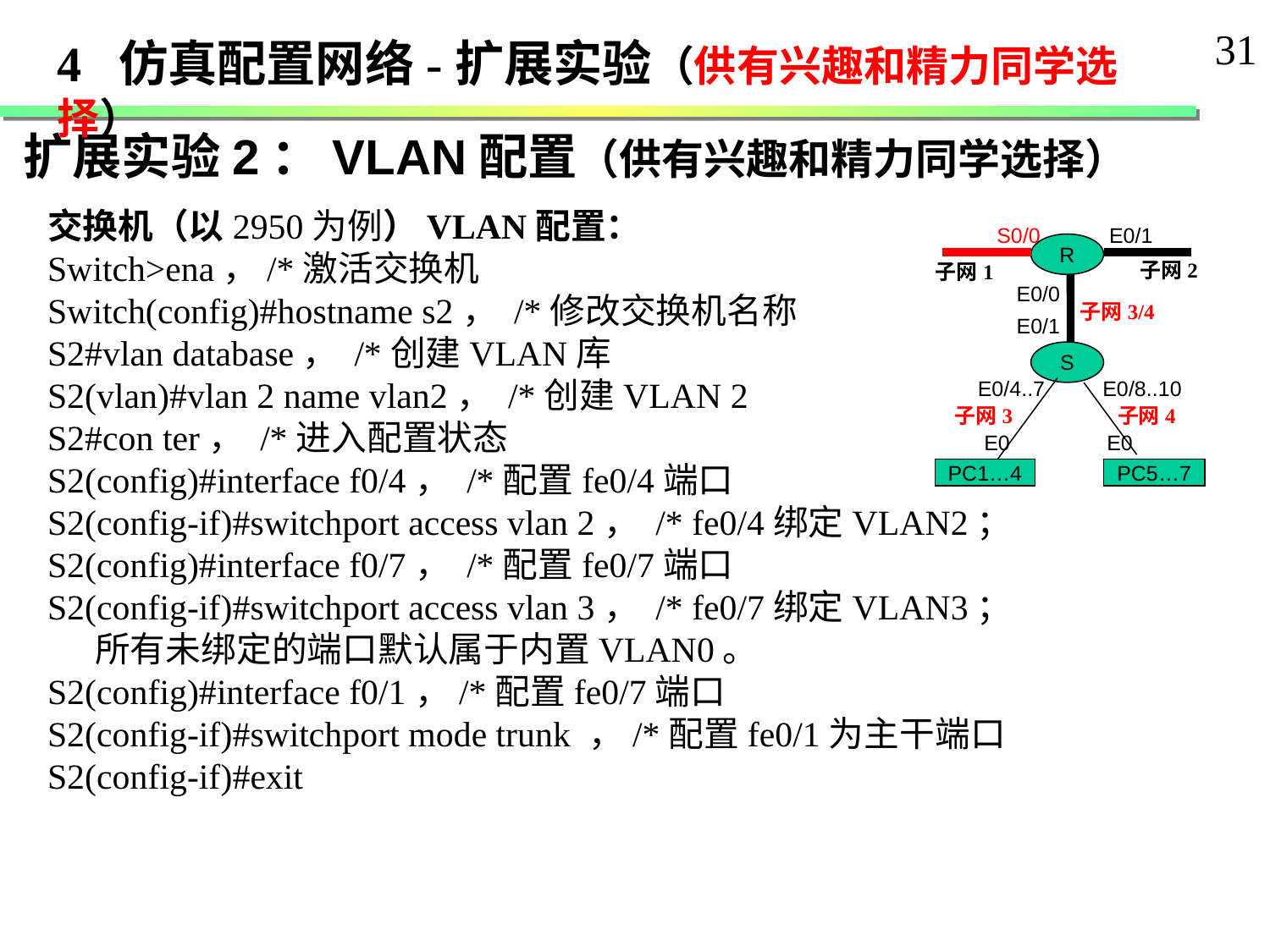

31
4  仿真配置网络-扩展实验（供有兴趣和精力同学选择）

扩展实验2：VLAN配置（供有兴趣和精力同学选择）
交换机（以2950为例）VLAN配置：
Switch>ena，/*激活交换机
Switch(config)#hostname s2， /*修改交换机名称
S2#vlan database， /*创建VLAN库
S2(vlan)#vlan 2 name vlan2， /*创建VLAN 2
S2#con ter， /*进入配置状态
S2(config)#interface f0/4， /*配置fe0/4端口
S2(config-if)#switchport access vlan 2， /* fe0/4绑定VLAN2；
S2(config)#interface f0/7， /*配置fe0/7端口
S2(config-if)#switchport access vlan 3， /* fe0/7绑定VLAN3；
     所有未绑定的端口默认属于内置VLAN0。
S2(config)#interface f0/1，/*配置fe0/7端口
S2(config-if)#switchport mode trunk ，/*配置fe0/1为主干端口
S2(config-if)#exit
S0/0
E0/1
R
子网2

子网1
E0/0

子网3/4
E0/1
S
E0/4..7
E0/8..10

子网3
子网4
E0
E0
PC1…4
PC5…7